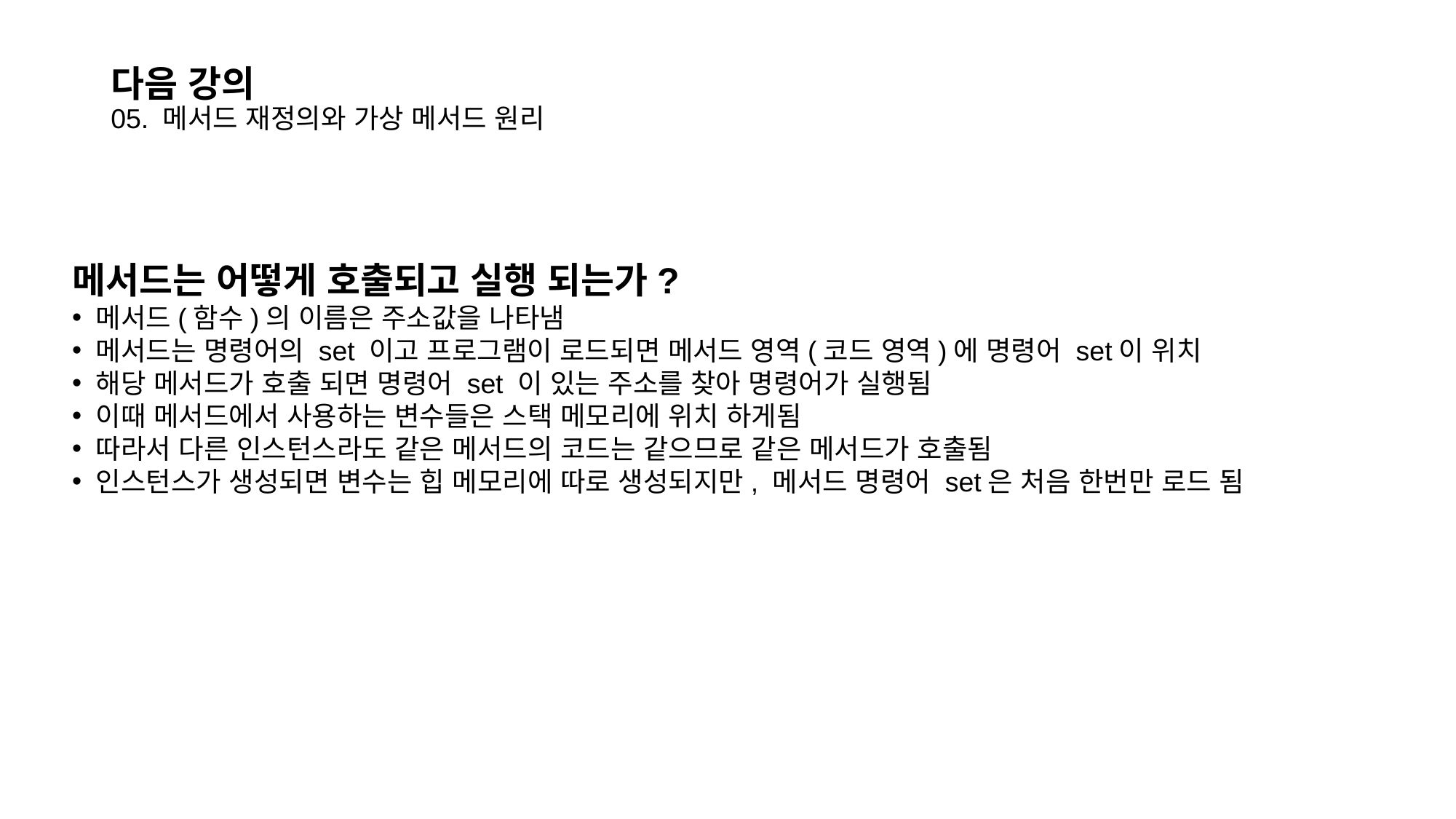

# 다음 강의 05. 메서드 재정의와 가상 메서드 원리
메서드는 어떻게 호출되고 실행 되는가?
 메서드(함수)의 이름은 주소값을 나타냄
 메서드는 명령어의 set 이고 프로그램이 로드되면 메서드 영역(코드 영역)에 명령어 set이 위치
 해당 메서드가 호출 되면 명령어 set 이 있는 주소를 찾아 명령어가 실행됨
 이때 메서드에서 사용하는 변수들은 스택 메모리에 위치 하게됨
 따라서 다른 인스턴스라도 같은 메서드의 코드는 같으므로 같은 메서드가 호출됨
 인스턴스가 생성되면 변수는 힙 메모리에 따로 생성되지만, 메서드 명령어 set은 처음 한번만 로드 됨